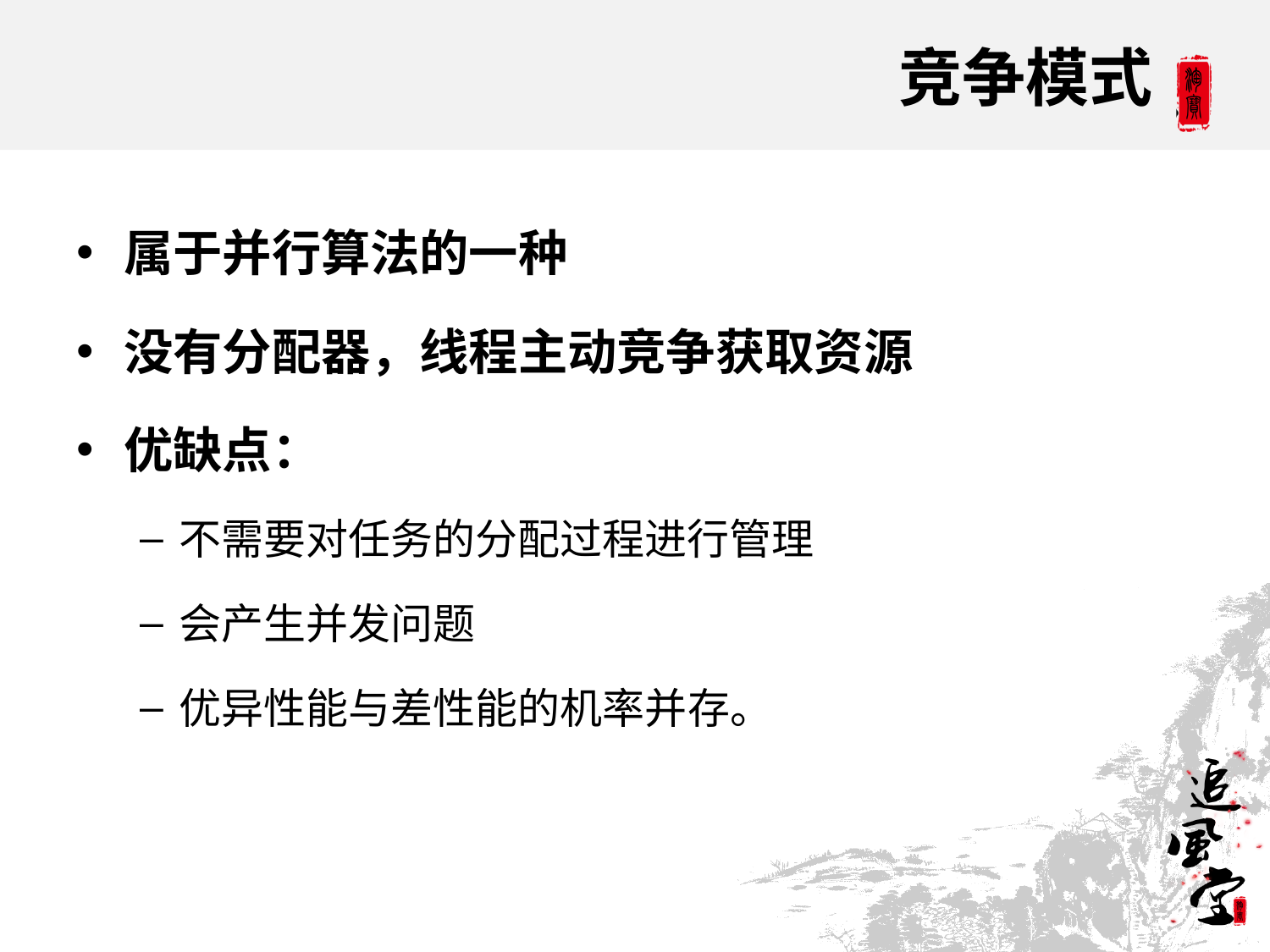

# 竞争模式
属于并行算法的一种
没有分配器，线程主动竞争获取资源
优缺点：
不需要对任务的分配过程进行管理
会产生并发问题
优异性能与差性能的机率并存。